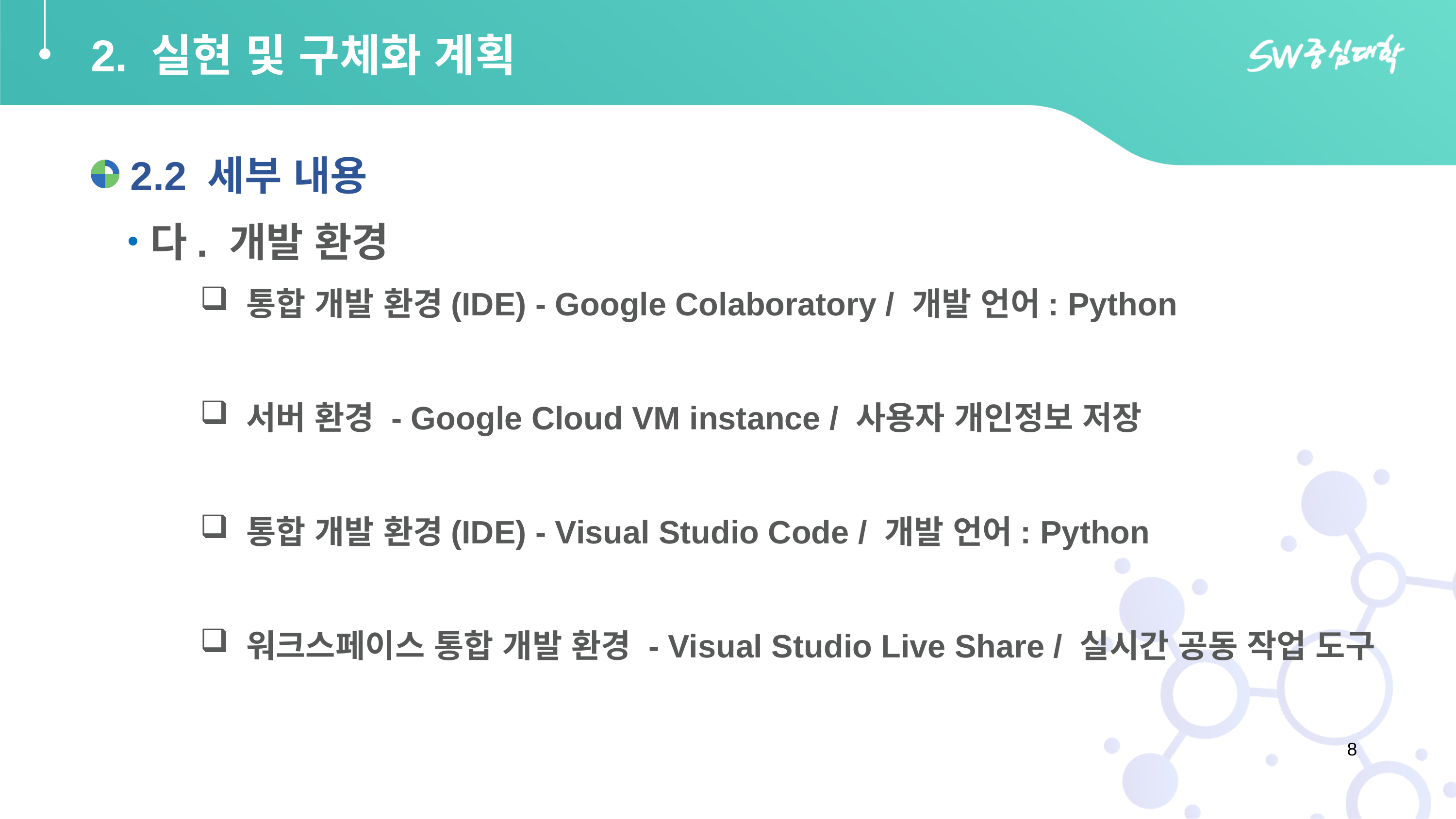

# 2. 실현 및 구체화 계획
 2.2 세부 내용
다. 개발 환경
 통합 개발 환경(IDE) - Google Colaboratory / 개발 언어: Python

 서버 환경 - Google Cloud VM instance / 사용자 개인정보 저장

 통합 개발 환경(IDE) - Visual Studio Code / 개발 언어: Python

 워크스페이스 통합 개발 환경 - Visual Studio Live Share / 실시간 공동 작업 도구